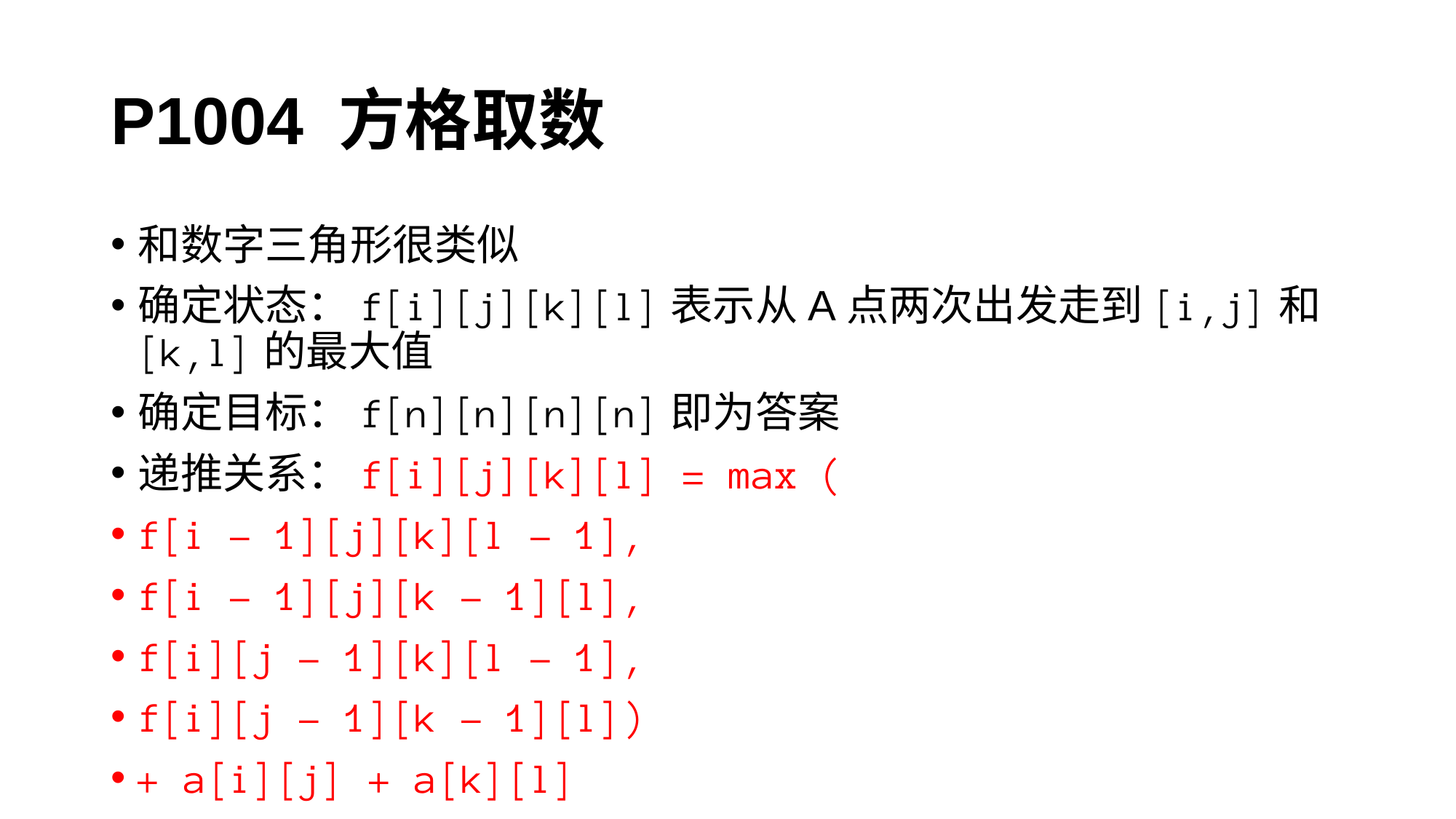

# P1004 方格取数
和数字三角形很类似
确定状态：f[i][j][k][l]表示从A点两次出发走到[i,j]和[k,l]的最大值
确定目标：f[n][n][n][n]即为答案
递推关系：f[i][j][k][l] = max (
f[i - 1][j][k][l - 1],
f[i - 1][j][k - 1][l],
f[i][j - 1][k][l - 1],
f[i][j - 1][k - 1][l])
+ a[i][j] + a[k][l]